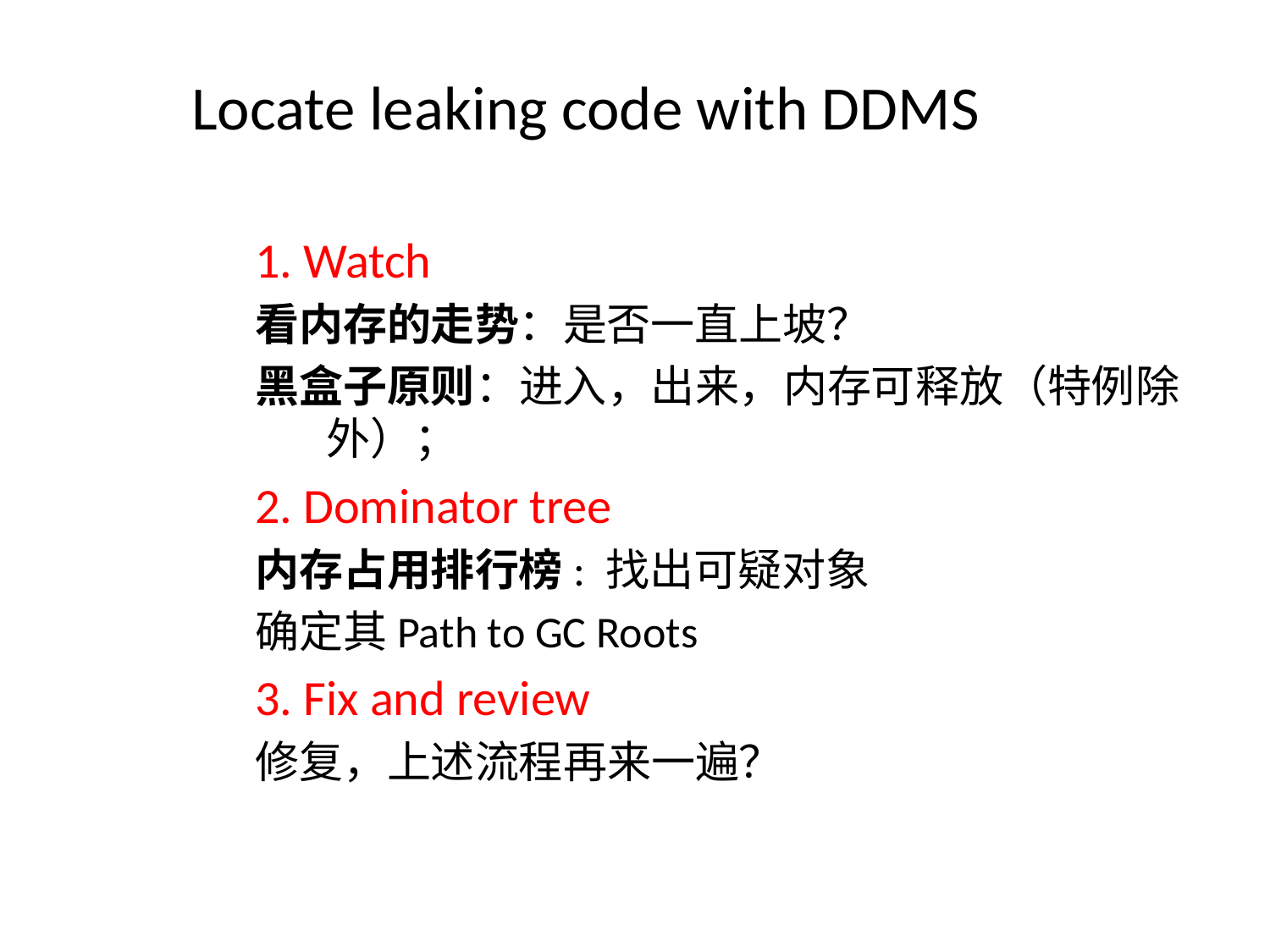

# Locate leaking code with DDMS
1. Watch
看内存的走势：是否一直上坡？
黑盒子原则：进入，出来，内存可释放（特例除外）；
2. Dominator tree
内存占用排行榜: 找出可疑对象
确定其Path to GC Roots
3. Fix and review
修复，上述流程再来一遍？